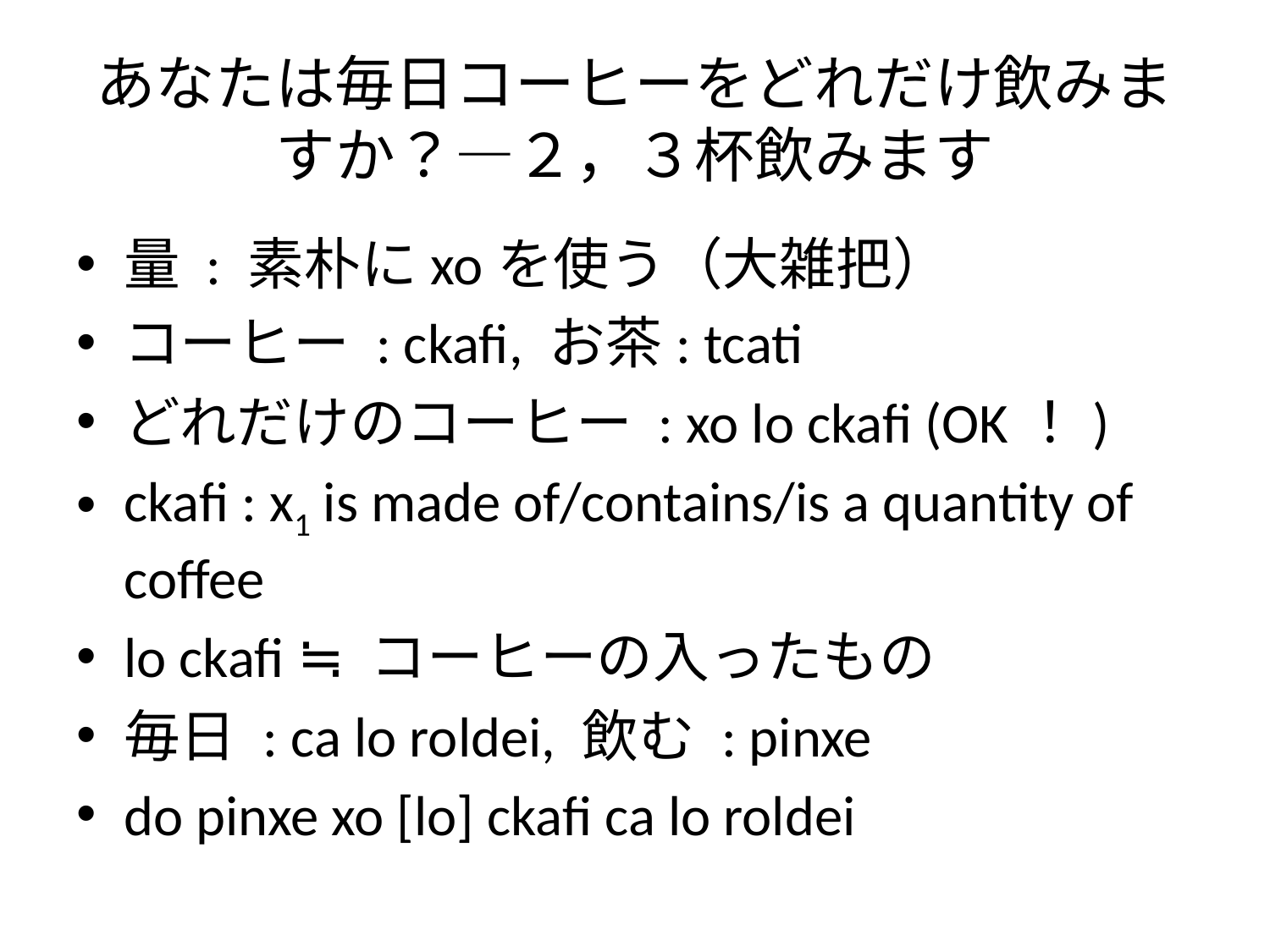

# あなたは毎日コーヒーをどれだけ飲みますか？―２，３杯飲みます
量 : 素朴にxoを使う（大雑把）
コーヒー : ckafi, お茶: tcati
どれだけのコーヒー : xo lo ckafi (OK！)
ckafi : x1 is made of/contains/is a quantity of coffee
lo ckafi ≒ コーヒーの入ったもの
毎日 : ca lo roldei, 飲む : pinxe
do pinxe xo [lo] ckafi ca lo roldei